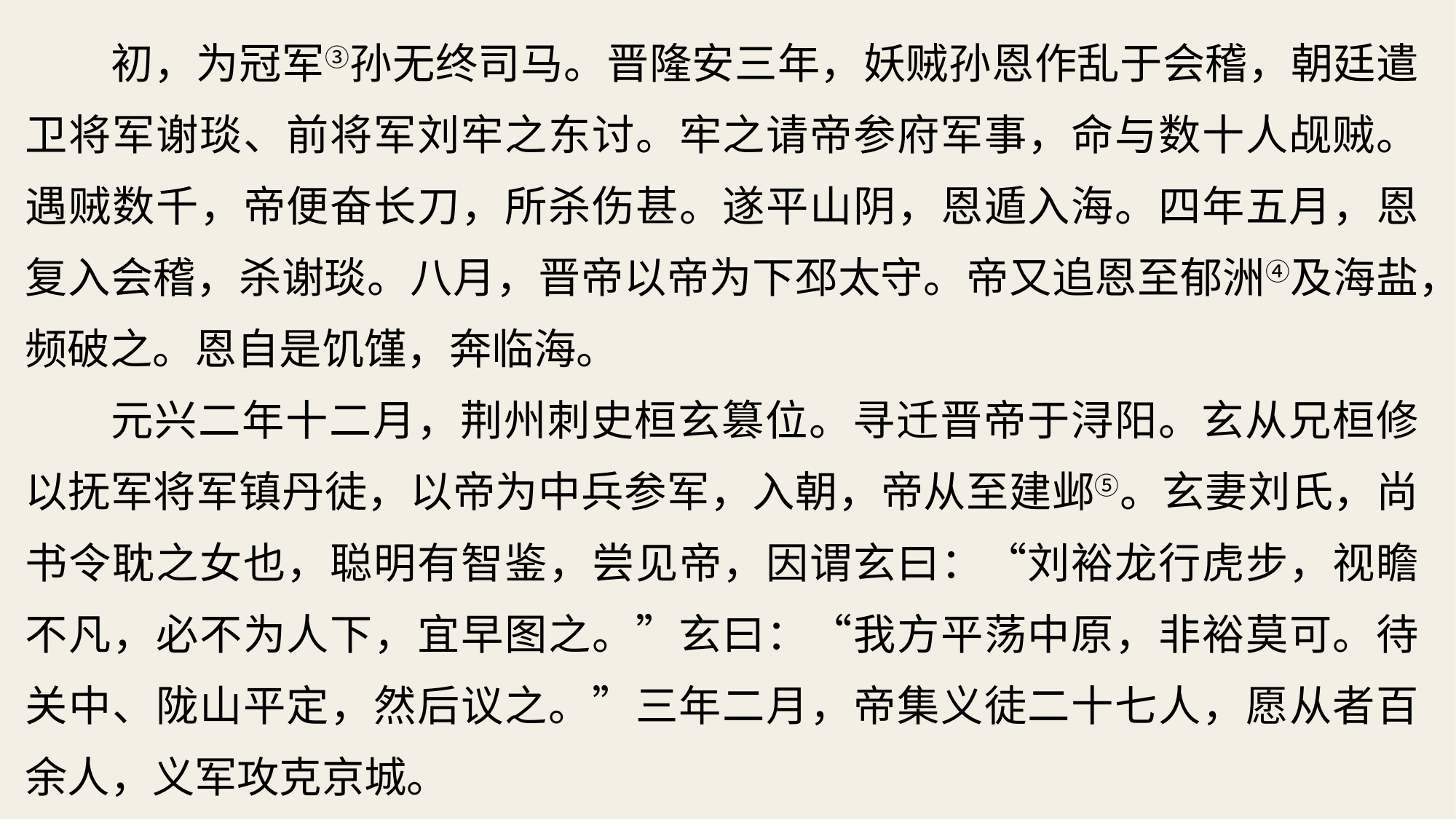

初，为冠军③孙无终司马。晋隆安三年，妖贼孙恩作乱于会稽，朝廷遣卫将军谢琰、前将军刘牢之东讨。牢之请帝参府军事，命与数十人觇贼。遇贼数千，帝便奋长刀，所杀伤甚。遂平山阴，恩遁入海。四年五月，恩复入会稽，杀谢琰。八月，晋帝以帝为下邳太守。帝又追恩至郁洲④及海盐，频破之。恩自是饥馑，奔临海。
元兴二年十二月，荆州刺史桓玄篡位。寻迁晋帝于浔阳。玄从兄桓修以抚军将军镇丹徒，以帝为中兵参军，入朝，帝从至建邺⑤。玄妻刘氏，尚书令耽之女也，聪明有智鉴，尝见帝，因谓玄曰：“刘裕龙行虎步，视瞻不凡，必不为人下，宜早图之。”玄曰：“我方平荡中原，非裕莫可。待关中、陇山平定，然后议之。”三年二月，帝集义徒二十七人，愿从者百余人，义军攻克京城。